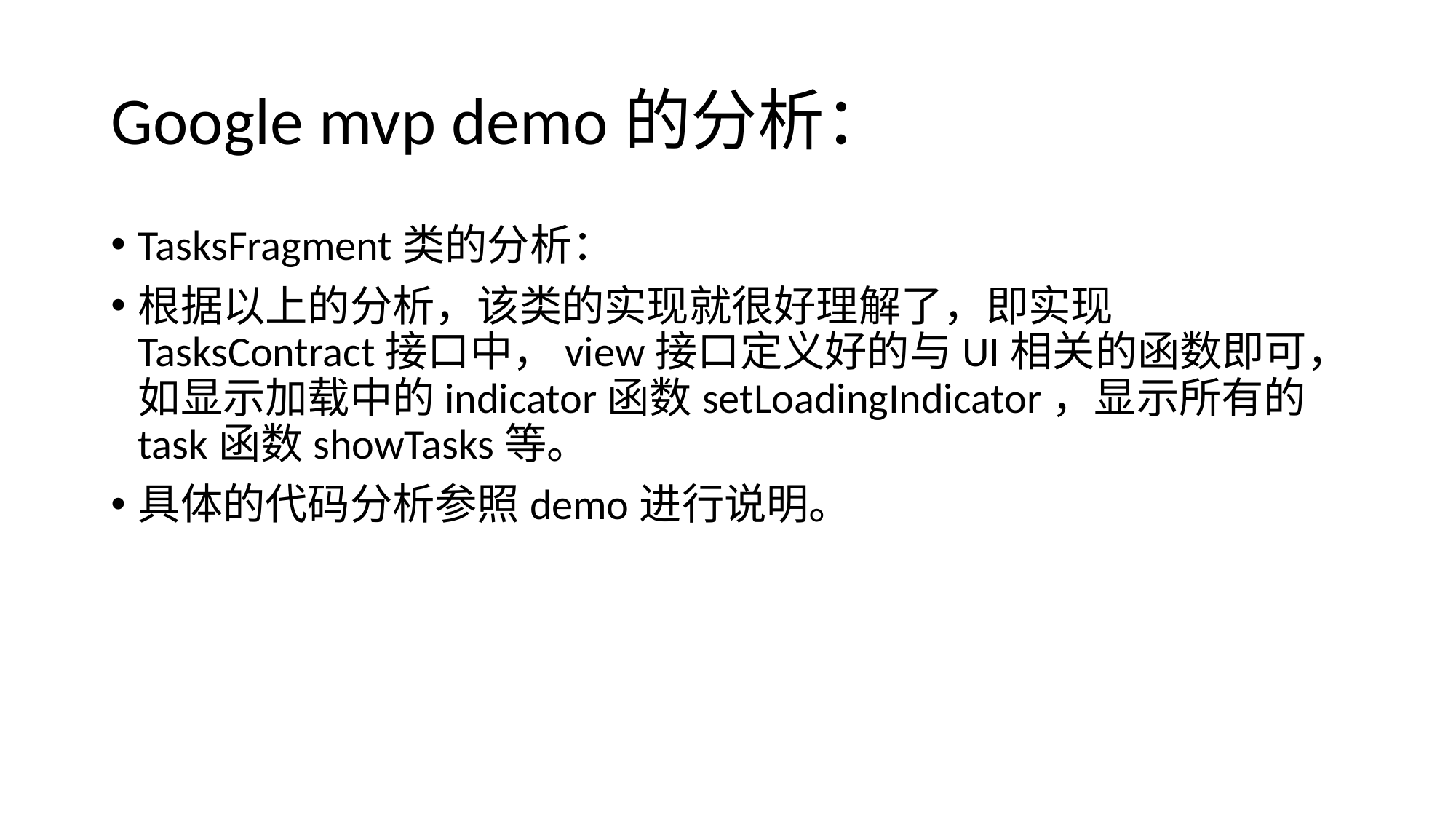

# Google mvp demo的分析：
TasksFragment类的分析：
根据以上的分析，该类的实现就很好理解了，即实现TasksContract接口中，view接口定义好的与UI相关的函数即可，如显示加载中的indicator函数setLoadingIndicator，显示所有的task函数showTasks等。
具体的代码分析参照demo进行说明。